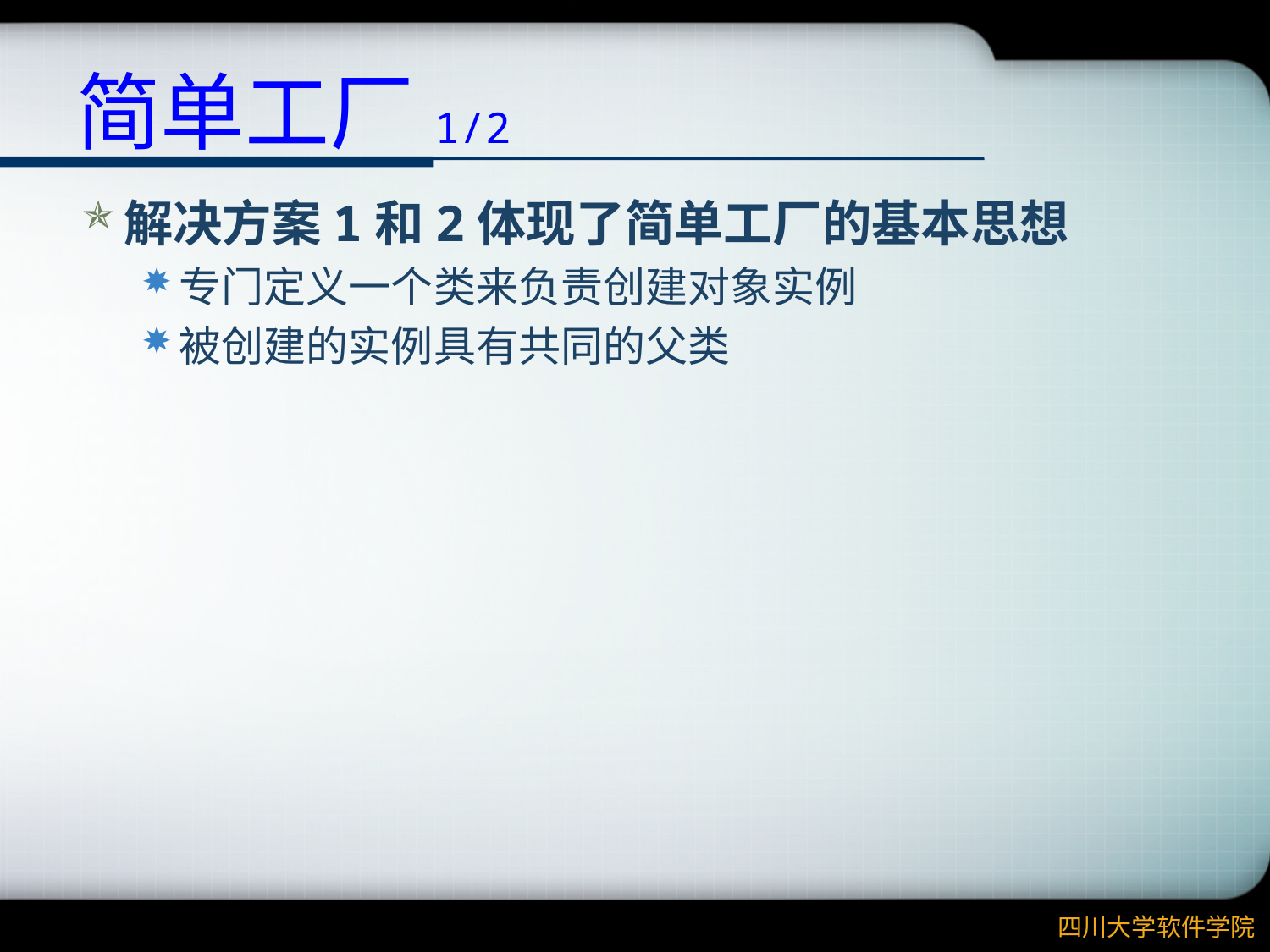

# 简单工厂 1/2
解决方案1和2体现了简单工厂的基本思想
专门定义一个类来负责创建对象实例
被创建的实例具有共同的父类